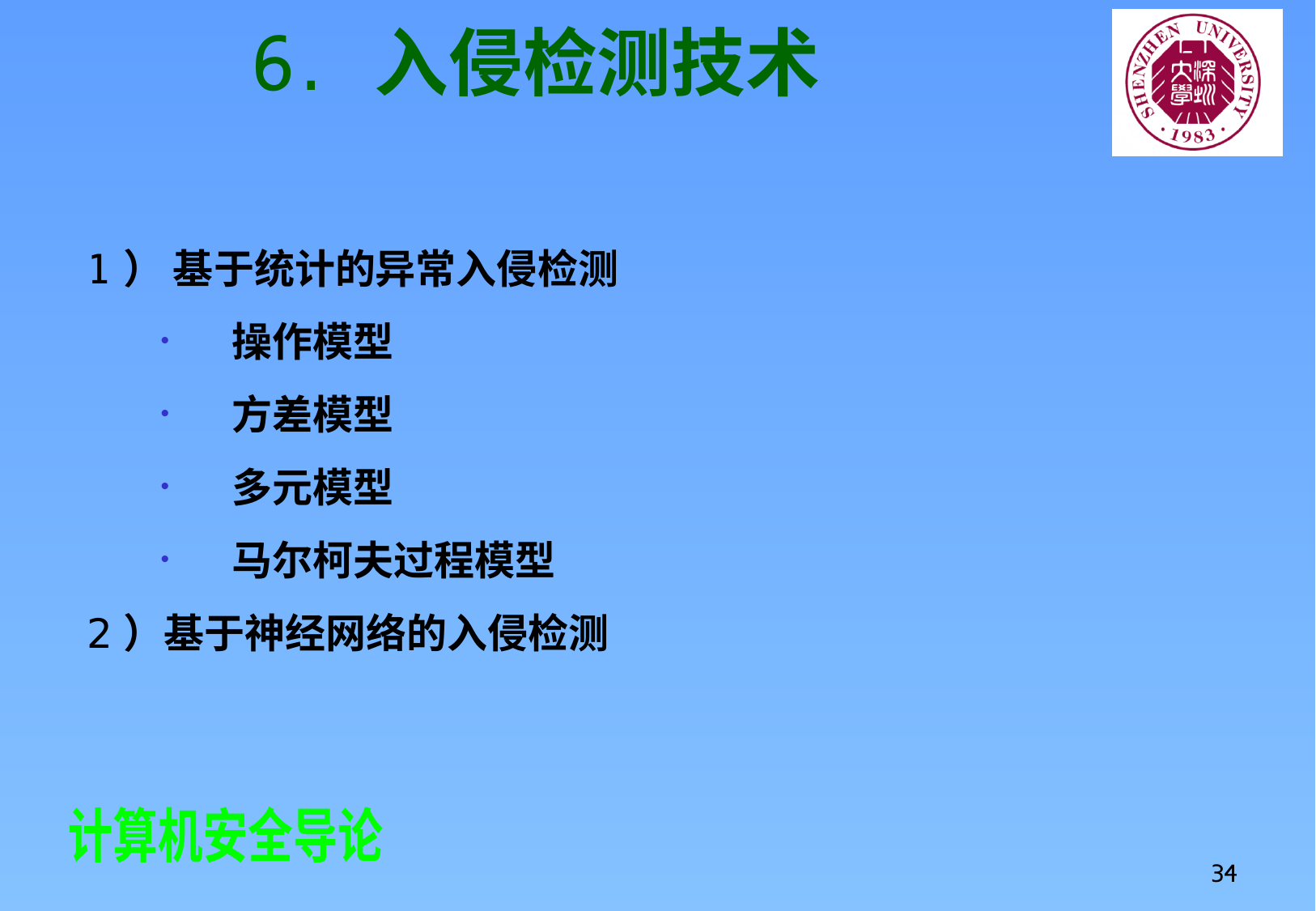

# 6.	入侵检测技术
1） 基于统计的异常入侵检测
操作模型
方差模型
多元模型
马尔柯夫过程模型
2）基于神经网络的入侵检测

34